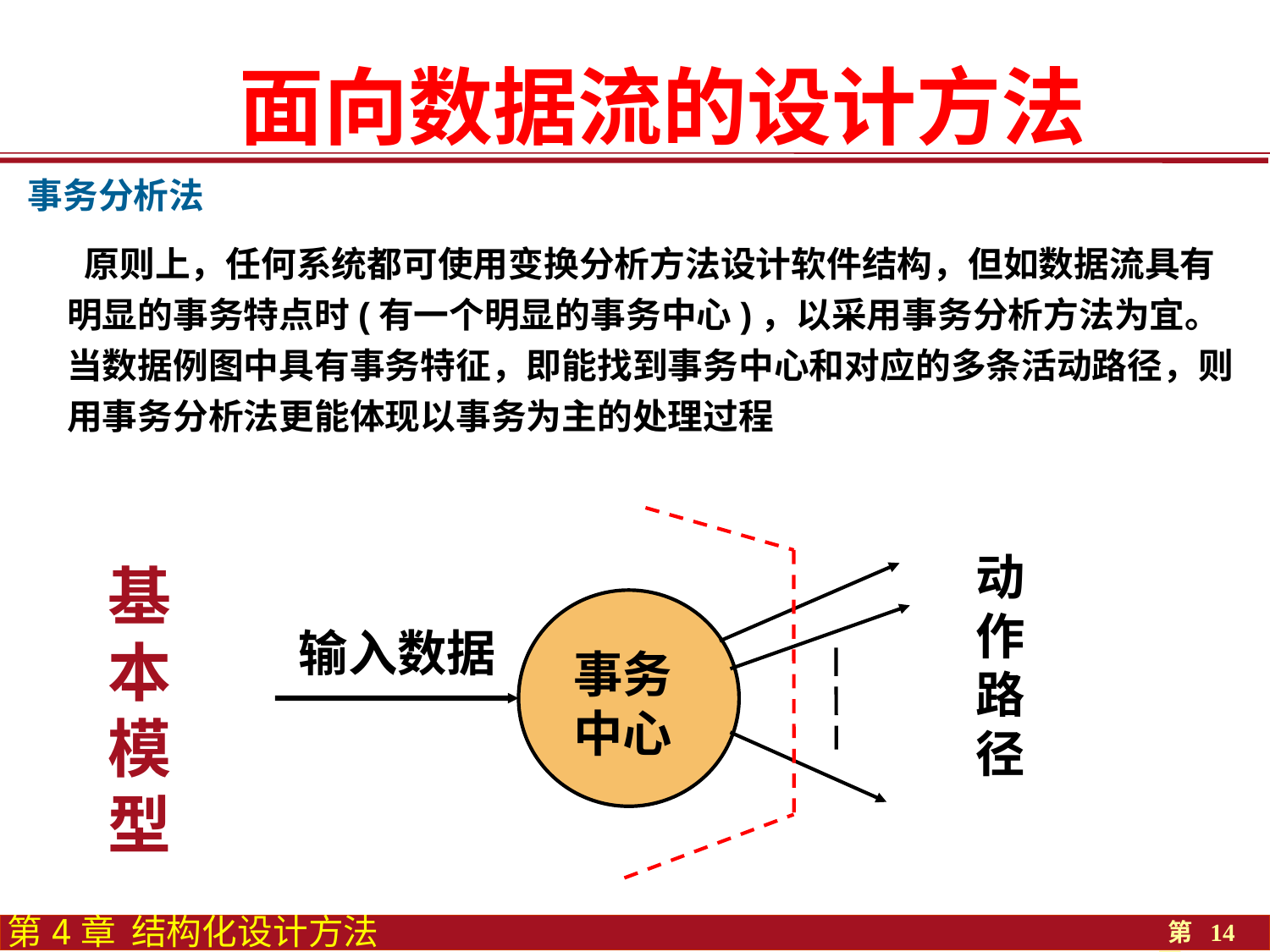

面向数据流的设计方法
事务分析法
      原则上，任何系统都可使用变换分析方法设计软件结构，但如数据流具有明显的事务特点时(有一个明显的事务中心)，以采用事务分析方法为宜。当数据例图中具有事务特征，即能找到事务中心和对应的多条活动路径，则用事务分析法更能体现以事务为主的处理过程

动作
路径
基本模型

输入数据
事务
中心